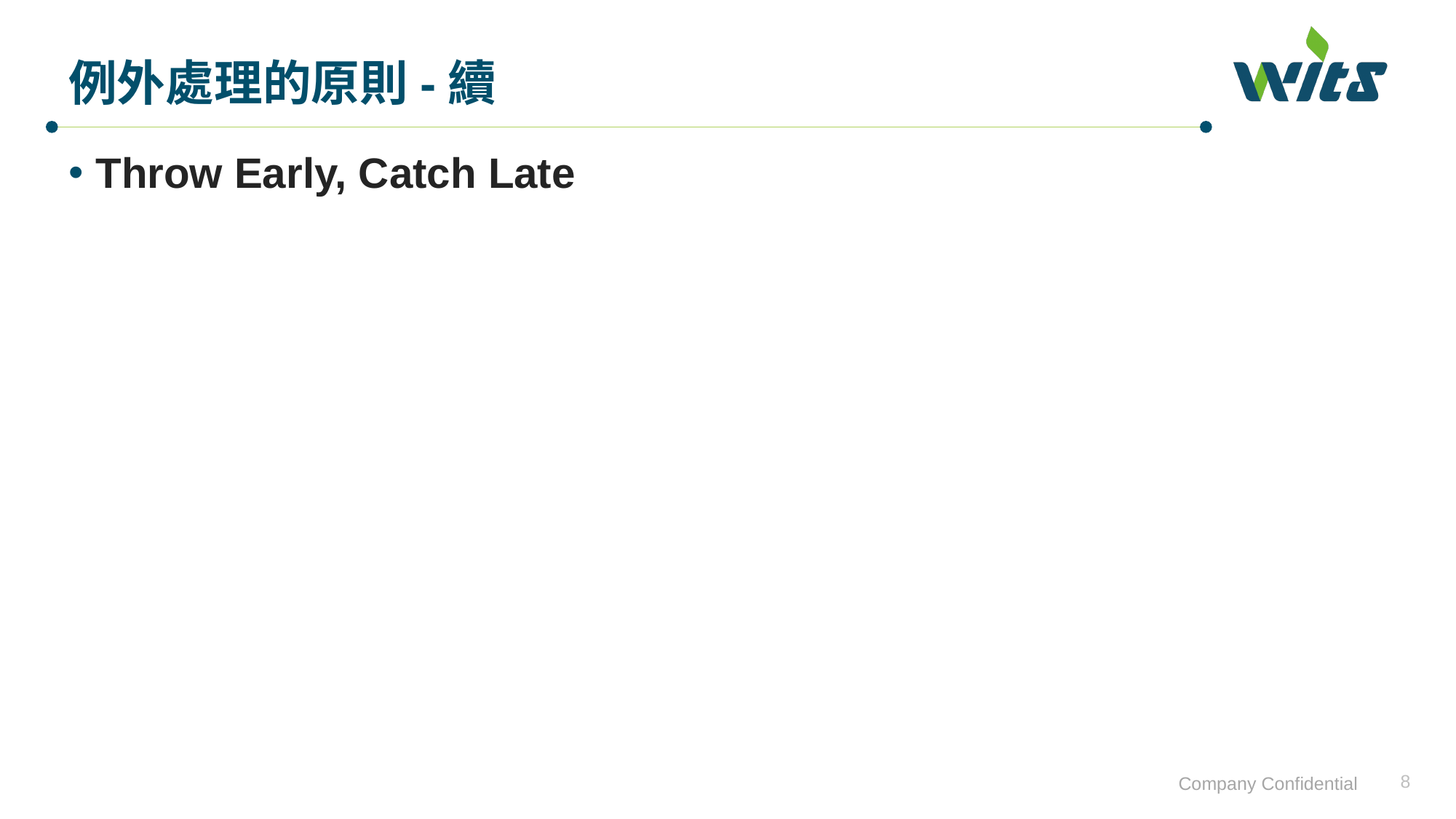

# 例外處理的原則-續
Throw Early, Catch Late
8